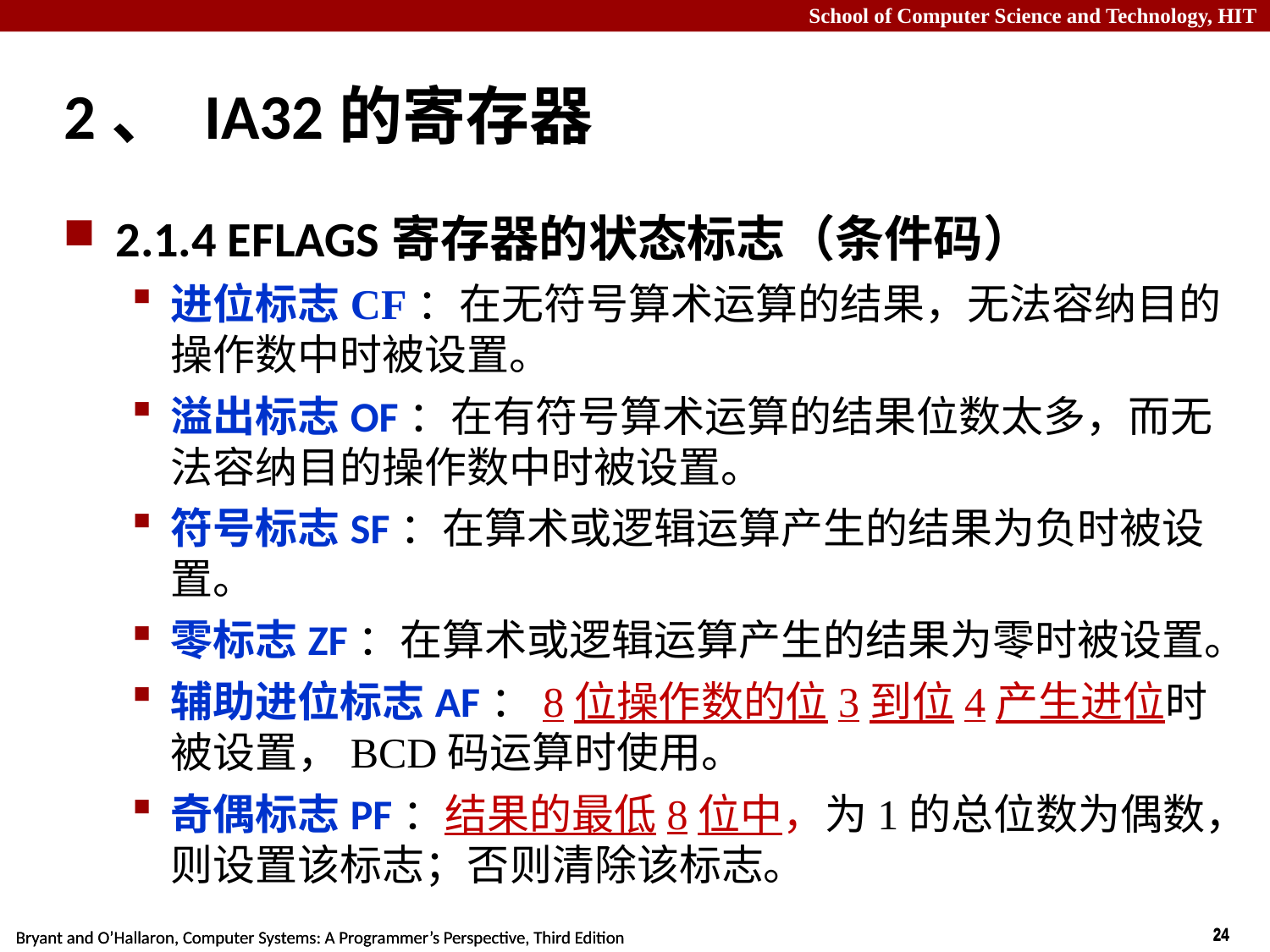

# 2、 IA32的寄存器
2.1.4 EFLAGS寄存器的状态标志（条件码）
进位标志CF：在无符号算术运算的结果，无法容纳目的操作数中时被设置。
溢出标志OF：在有符号算术运算的结果位数太多，而无法容纳目的操作数中时被设置。
符号标志SF：在算术或逻辑运算产生的结果为负时被设置。
零标志ZF：在算术或逻辑运算产生的结果为零时被设置。
辅助进位标志AF：8位操作数的位3到位4产生进位时被设置，BCD码运算时使用。
奇偶标志PF：结果的最低8位中，为1的总位数为偶数，则设置该标志；否则清除该标志。